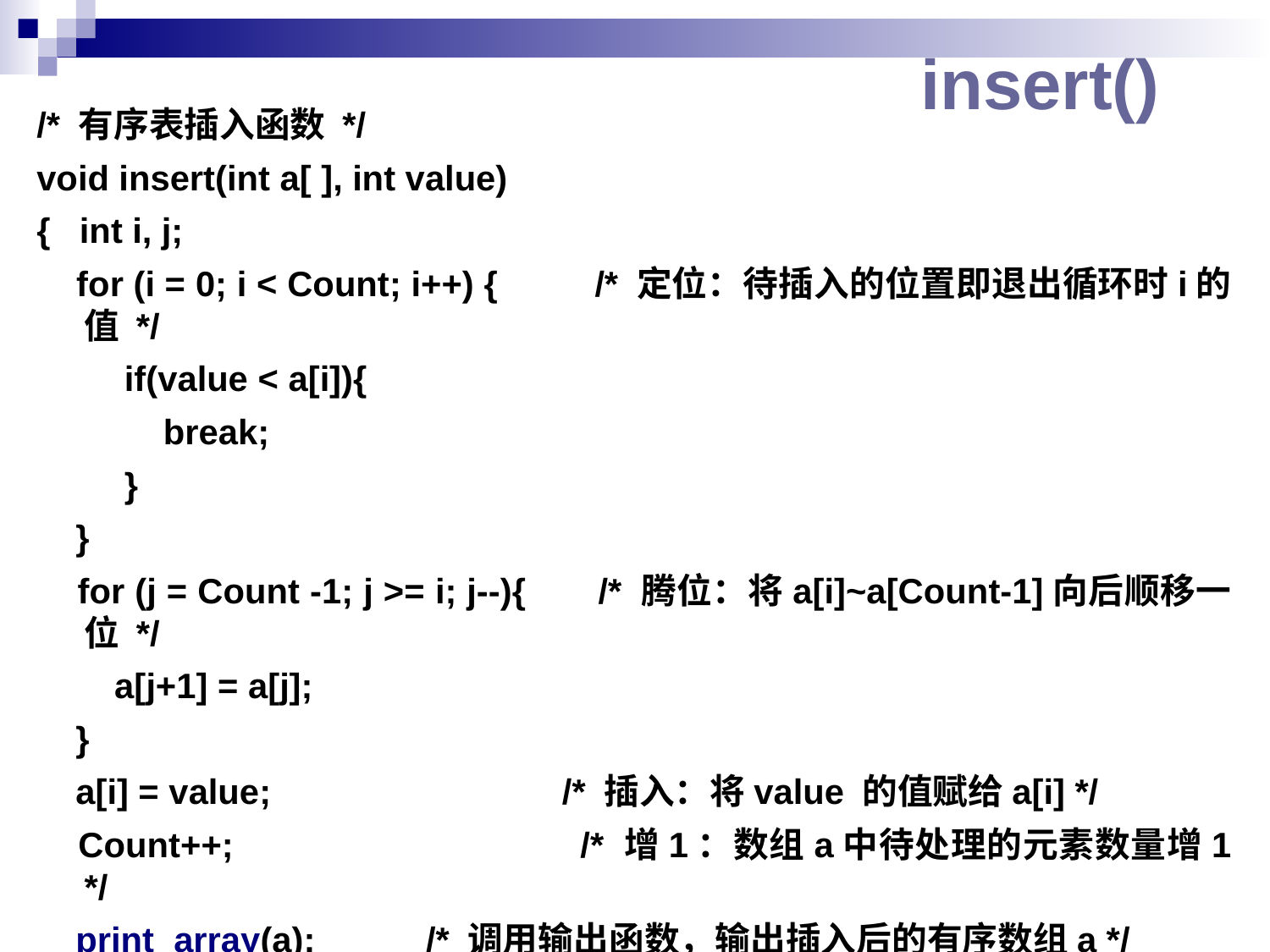

# insert()
/* 有序表插入函数 */
void insert(int a[ ], int value)
{   int i, j;
    for (i = 0; i < Count; i++) {	/* 定位：待插入的位置即退出循环时i的值 */
         if(value < a[i]){
             break;
         }
    }
    for (j = Count -1; j >= i; j--){	/* 腾位：将a[i]~a[Count-1]向后顺移一位 */
        a[j+1] = a[j];
    }
    a[i] = value; 	                       /* 插入：将value 的值赋给a[i] */
    Count++;	                       /* 增1：数组a中待处理的元素数量增1 */
    print_array(a);	         /* 调用输出函数，输出插入后的有序数组a */
}